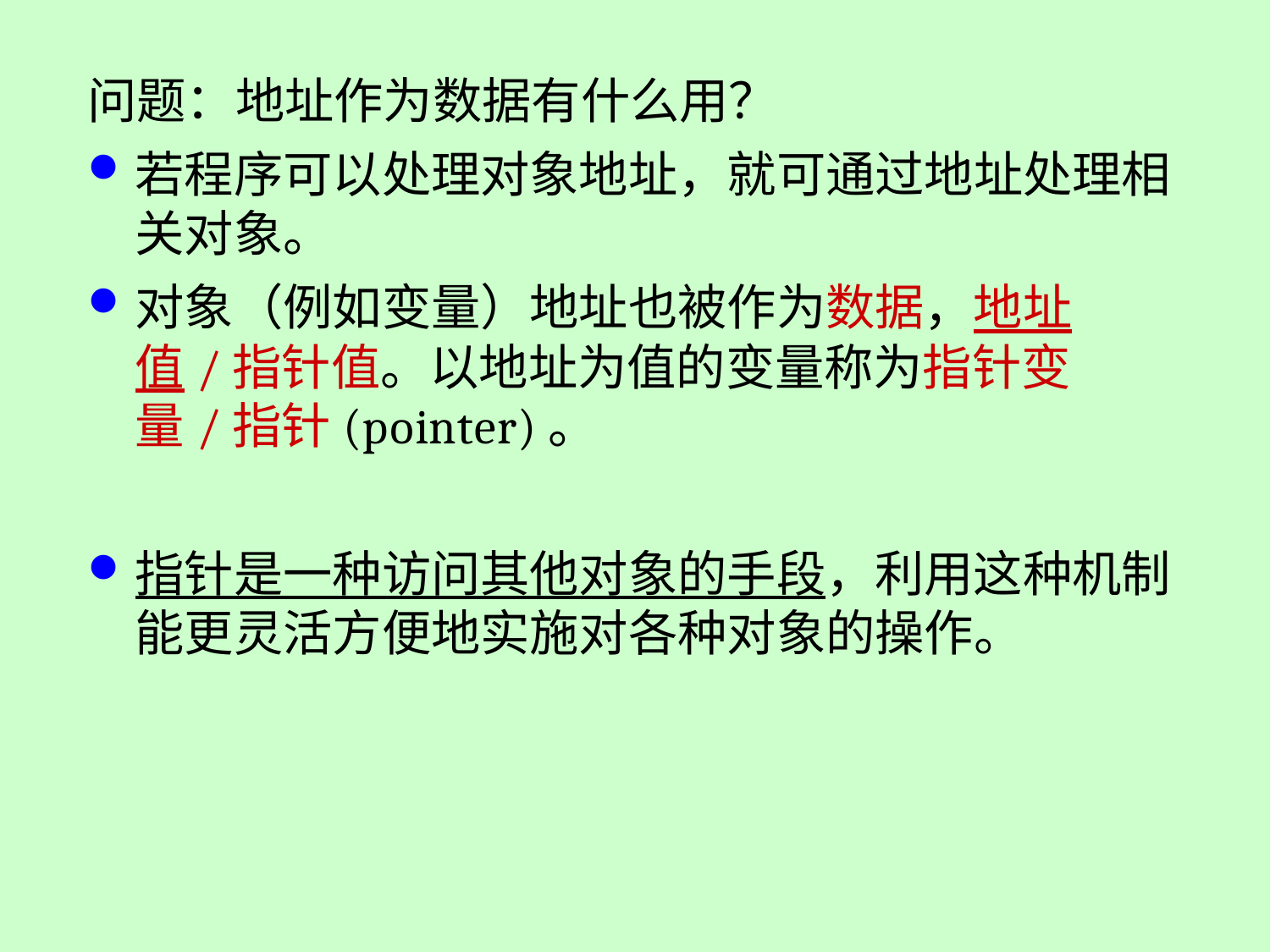

问题：地址作为数据有什么用？
若程序可以处理对象地址，就可通过地址处理相关对象。
对象（例如变量）地址也被作为数据，地址值/指针值。以地址为值的变量称为指针变量/指针(pointer)。

指针是一种访问其他对象的手段，利用这种机制能更灵活方便地实施对各种对象的操作。
9